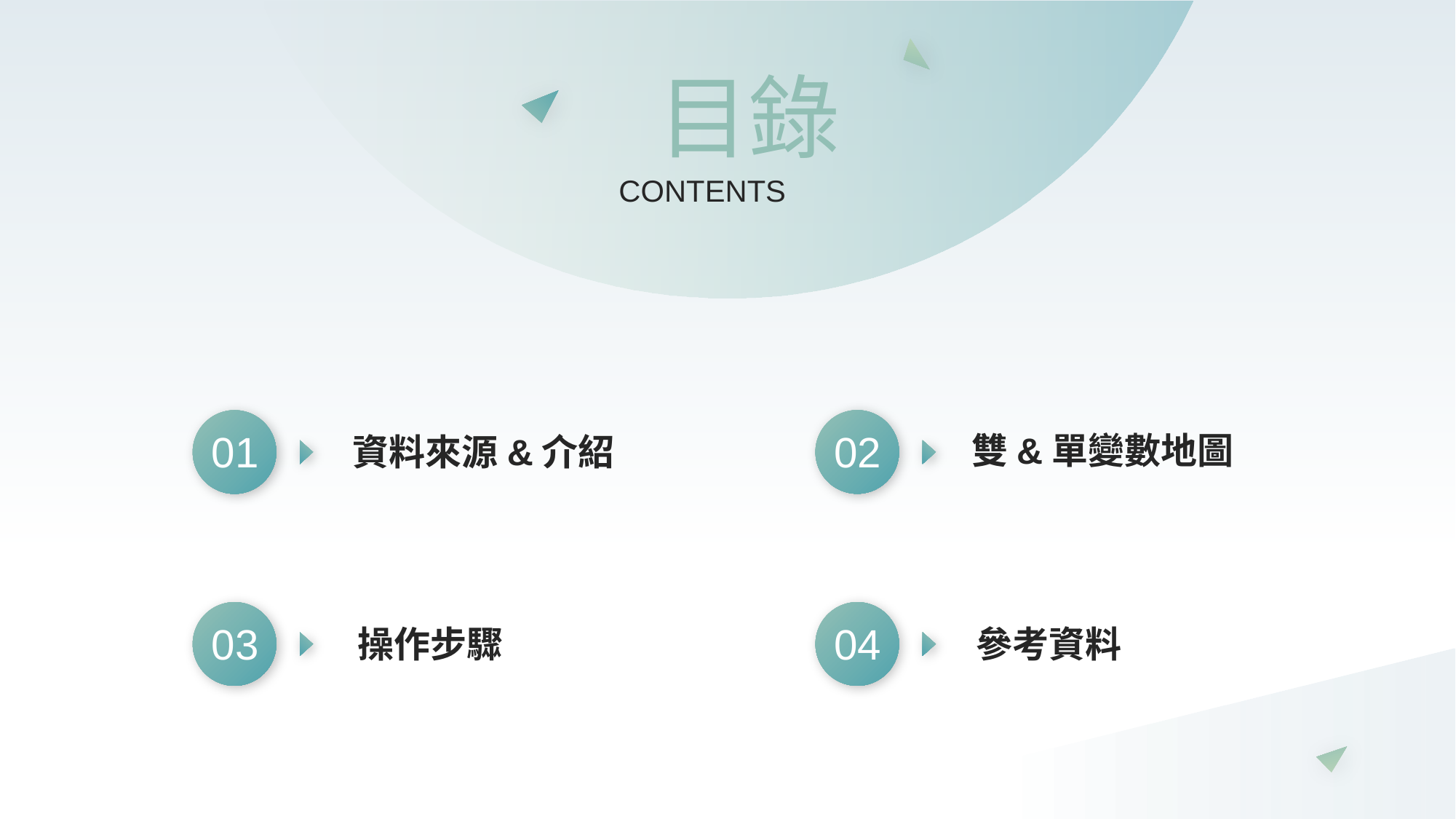

CONTENTS
目錄

02

01

雙&單變數地圖
資料來源&介紹

03

04

操作步驟
參考資料